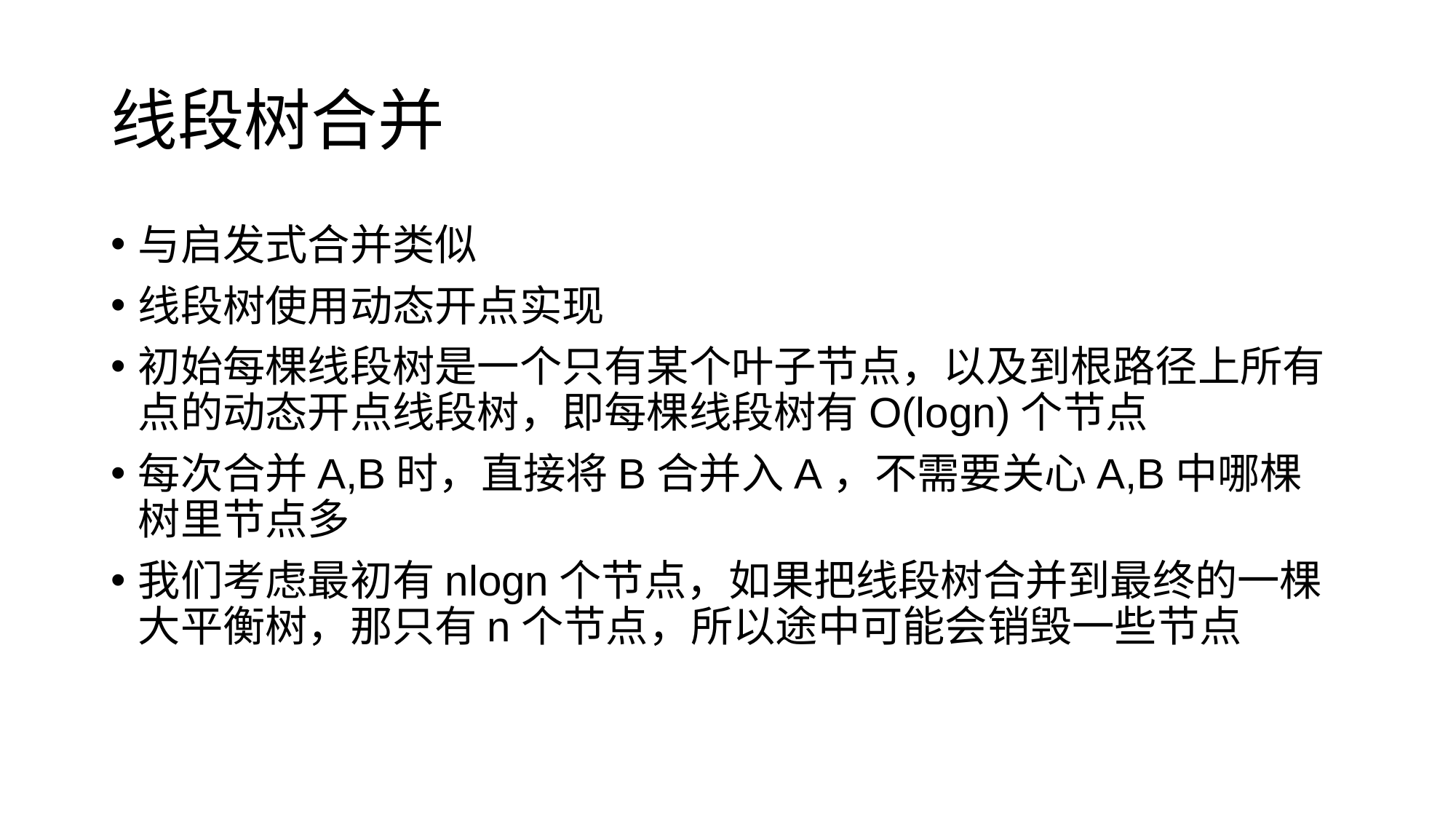

# 线段树合并
与启发式合并类似
线段树使用动态开点实现
初始每棵线段树是一个只有某个叶子节点，以及到根路径上所有点的动态开点线段树，即每棵线段树有O(logn)个节点
每次合并A,B时，直接将B合并入A，不需要关心A,B中哪棵树里节点多
我们考虑最初有nlogn个节点，如果把线段树合并到最终的一棵大平衡树，那只有n个节点，所以途中可能会销毁一些节点